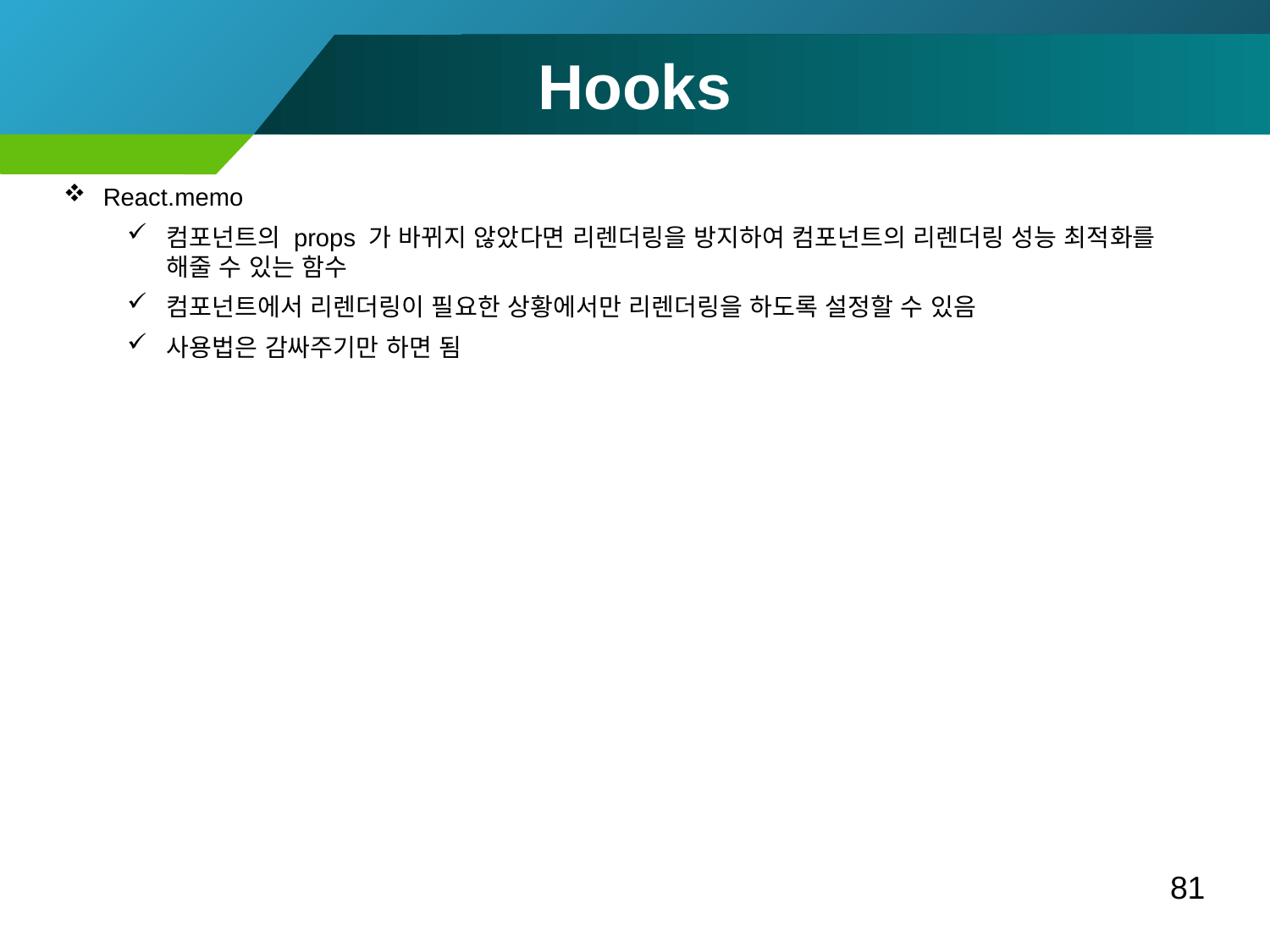

Hooks
React.memo
컴포넌트의 props 가 바뀌지 않았다면 리렌더링을 방지하여 컴포넌트의 리렌더링 성능 최적화를 해줄 수 있는 함수
컴포넌트에서 리렌더링이 필요한 상황에서만 리렌더링을 하도록 설정할 수 있음
사용법은 감싸주기만 하면 됨

81